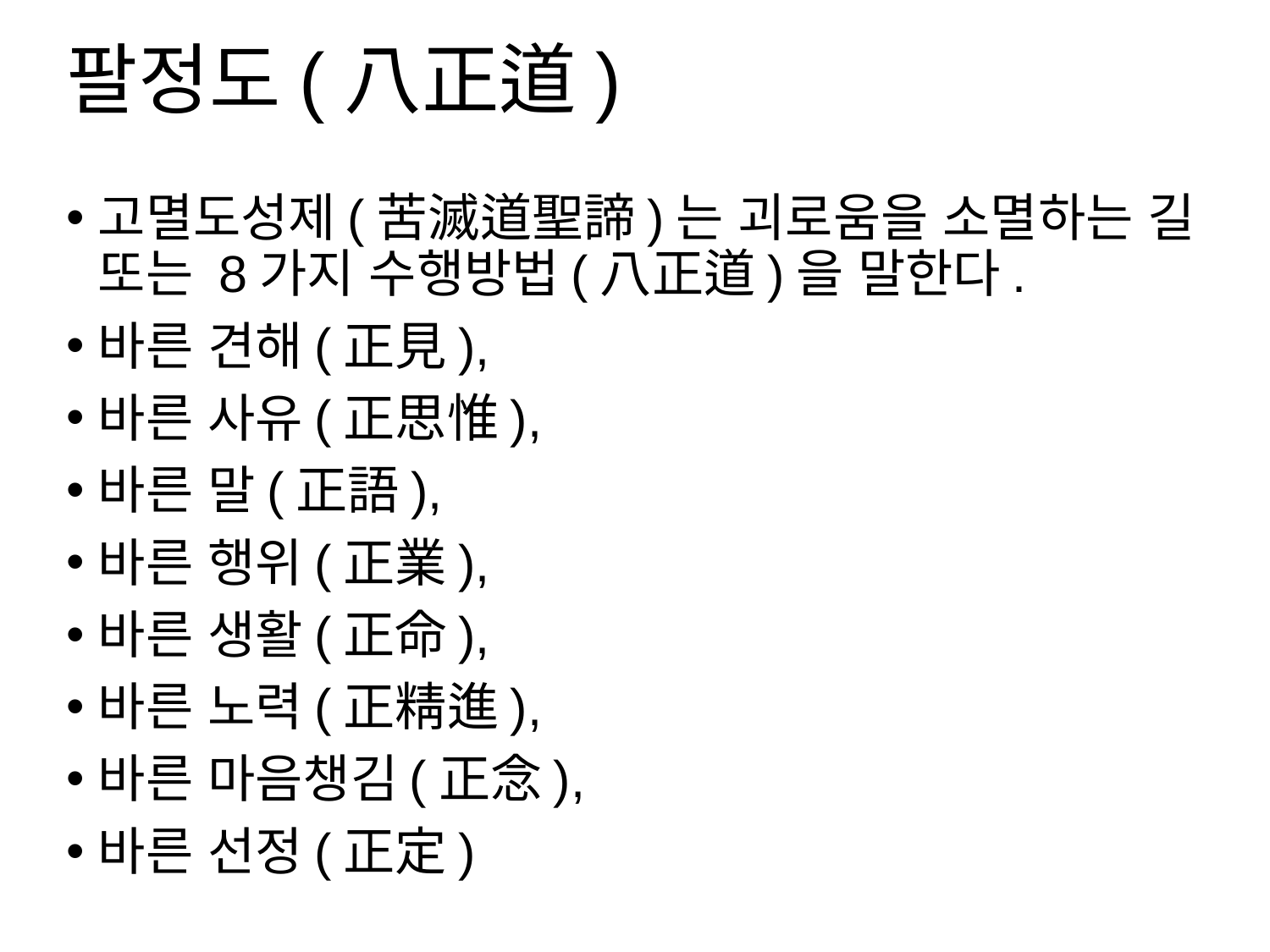

# 팔정도(八正道)
고멸도성제(苦滅道聖諦)는 괴로움을 소멸하는 길 또는 8가지 수행방법(八正道)을 말한다.
바른 견해(正見),
바른 사유(正思惟),
바른 말(正語),
바른 행위(正業),
바른 생활(正命),
바른 노력(正精進),
바른 마음챙김(正念),
바른 선정(正定)